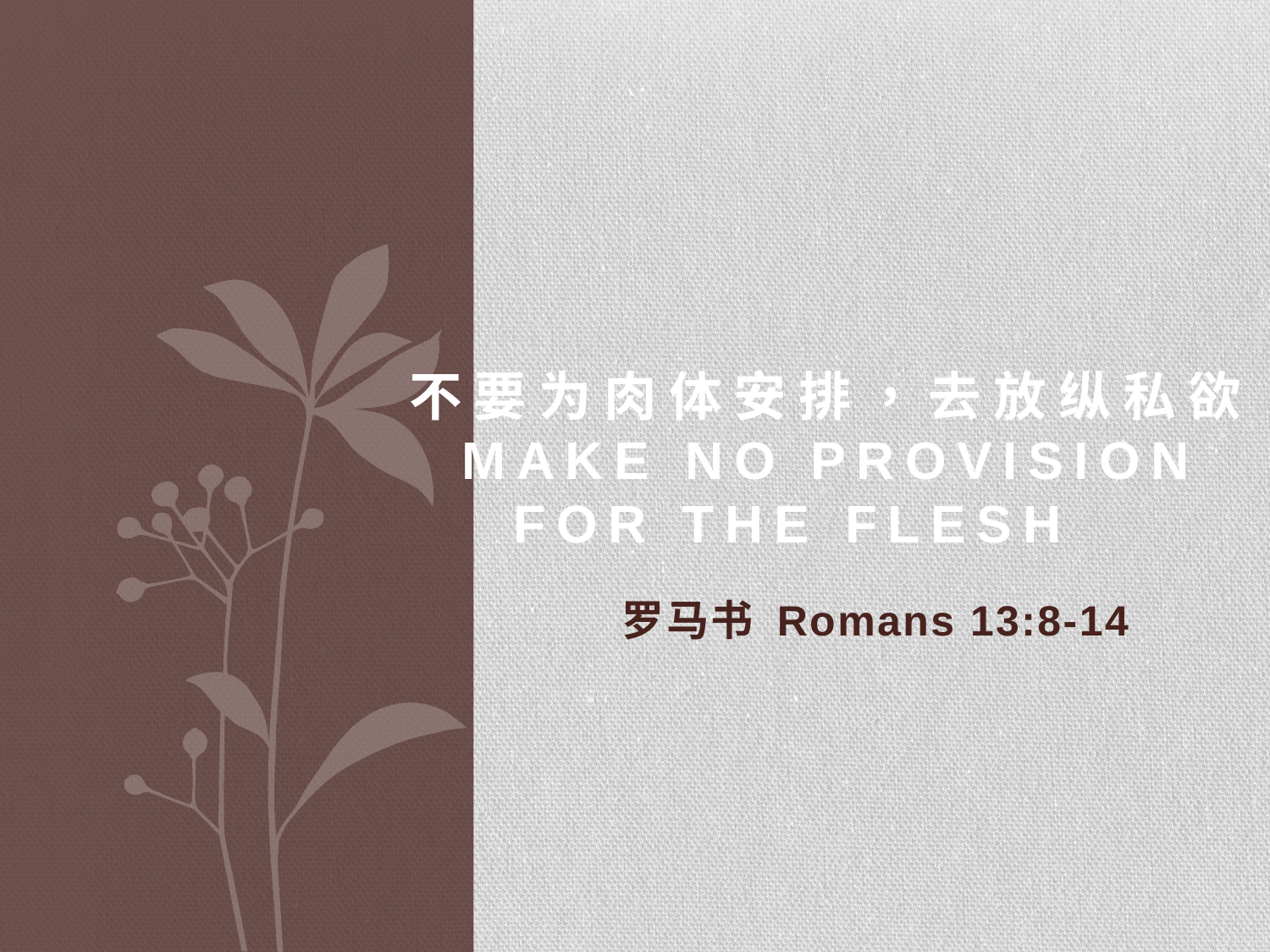

# 不 要 为 肉 体 安 排 ， 去 放 纵 私 欲 Make no provision for the flesh
罗马书 Romans 13:8-14